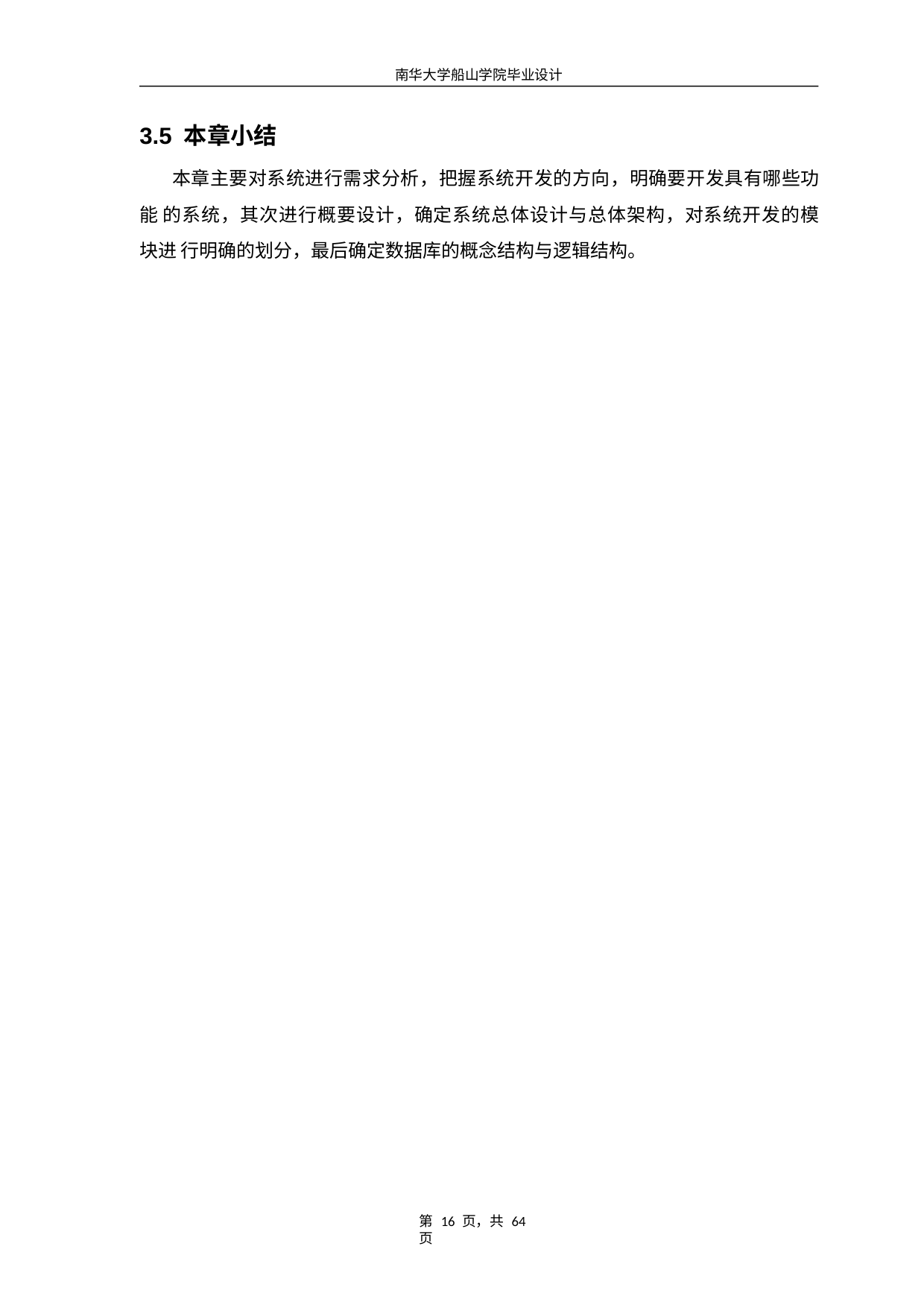

南华大学船山学院毕业设计

3.5 本章小结
本章主要对系统进行需求分析，把握系统开发的方向，明确要开发具有哪些功能 的系统，其次进行概要设计，确定系统总体设计与总体架构，对系统开发的模块进 行明确的划分，最后确定数据库的概念结构与逻辑结构。
第 16 页，共 64 页